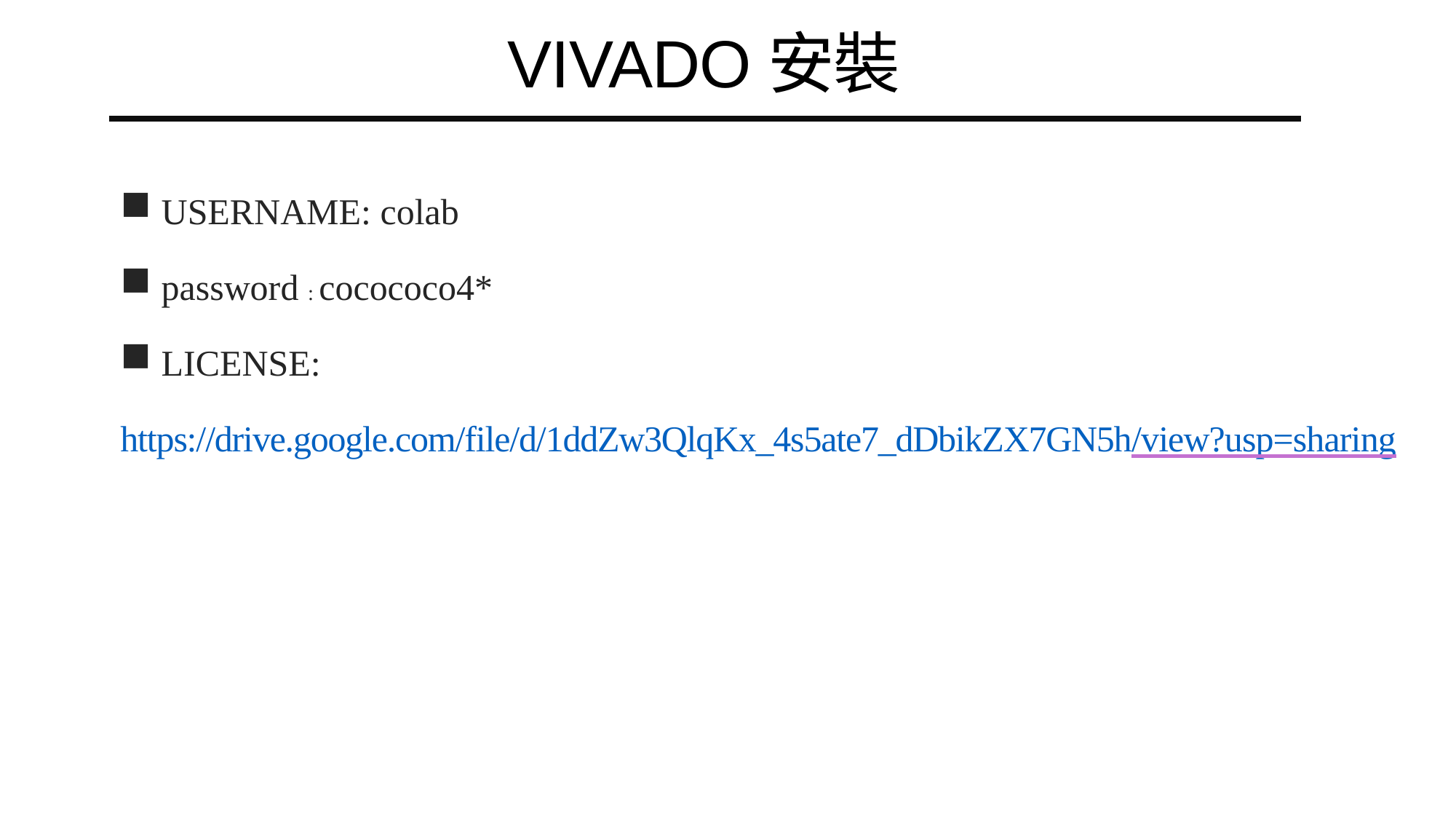

VIVADO安裝
USERNAME: colab
password : cocococo4*
LICENSE:
https://drive.google.com/file/d/1ddZw3QlqKx_4s5ate7_dDbikZX7GN5h/view?usp=sharing